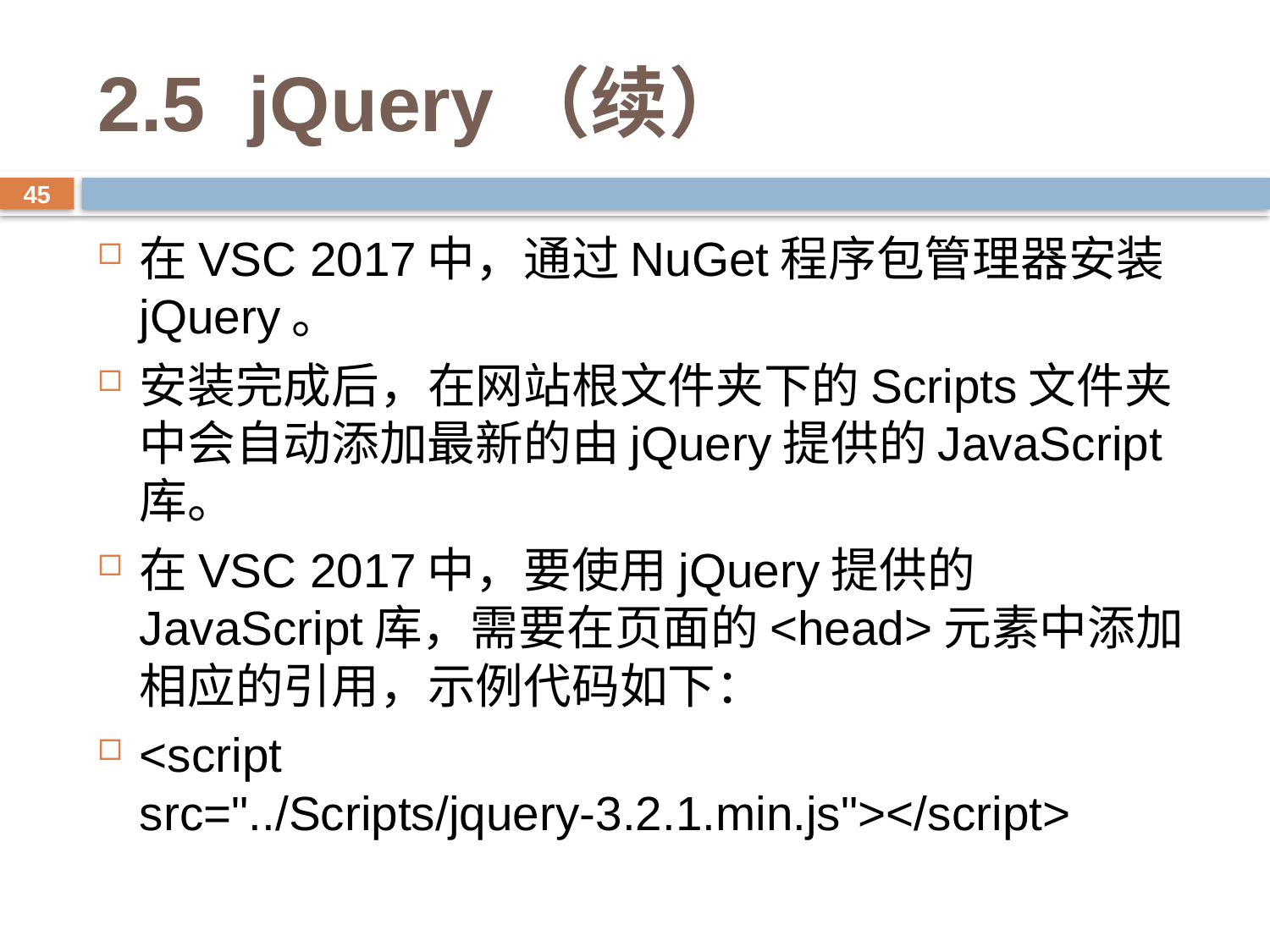

# 2.5  jQuery（续）
45
在VSC 2017中，通过NuGet程序包管理器安装jQuery。
安装完成后，在网站根文件夹下的Scripts文件夹中会自动添加最新的由jQuery提供的JavaScript库。
在VSC 2017中，要使用jQuery提供的JavaScript库，需要在页面的<head>元素中添加相应的引用，示例代码如下：
<script src="../Scripts/jquery-3.2.1.min.js"></script>